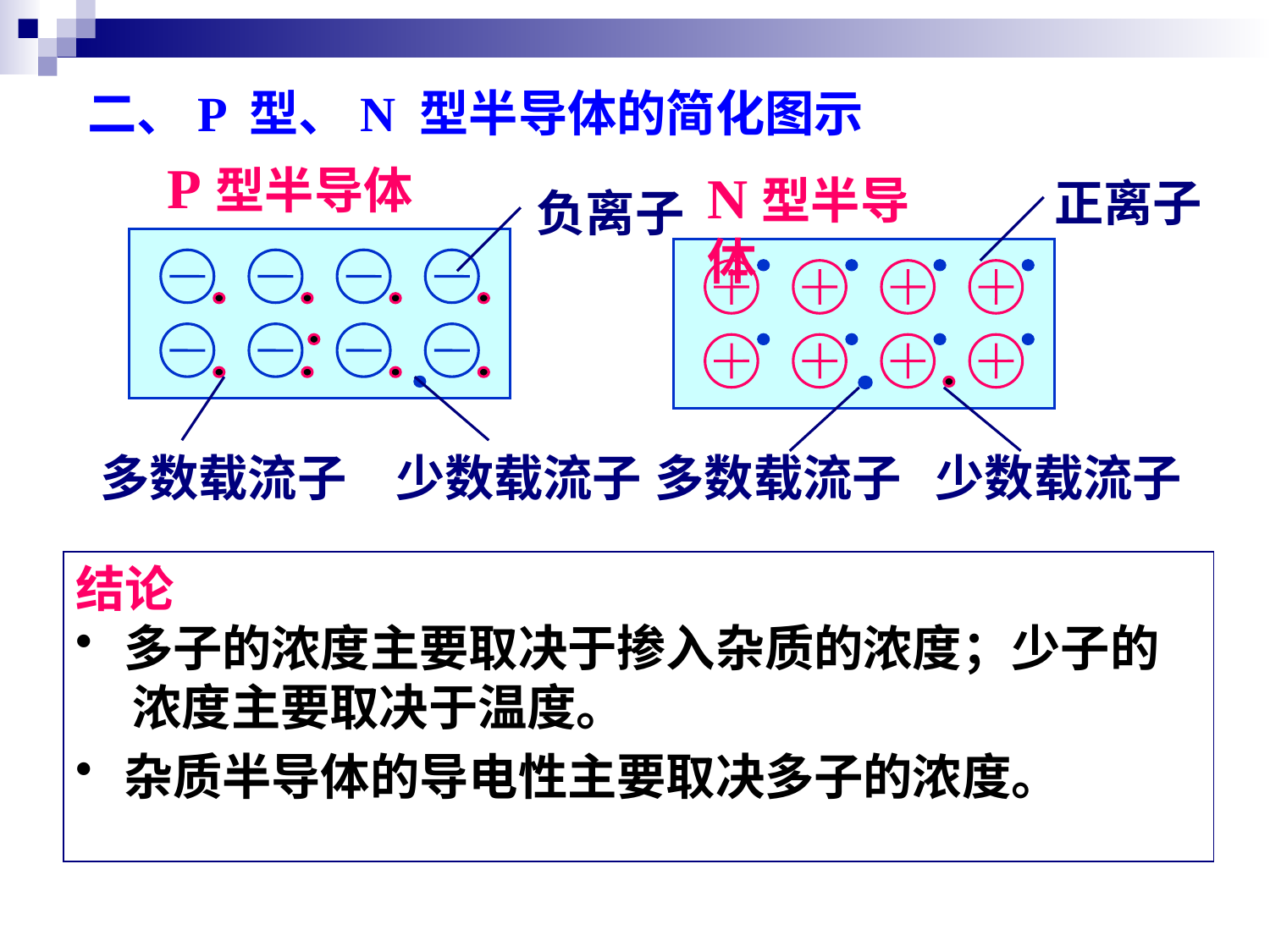

二、P 型、N 型半导体的简化图示
P型半导体
N型半导体
正离子

负离子

多数载流子

少数载流子

多数载流子

少数载流子

结论
多子的浓度主要取决于掺入杂质的浓度；少子的
    浓度主要取决于温度。
杂质半导体的导电性主要取决多子的浓度。

24